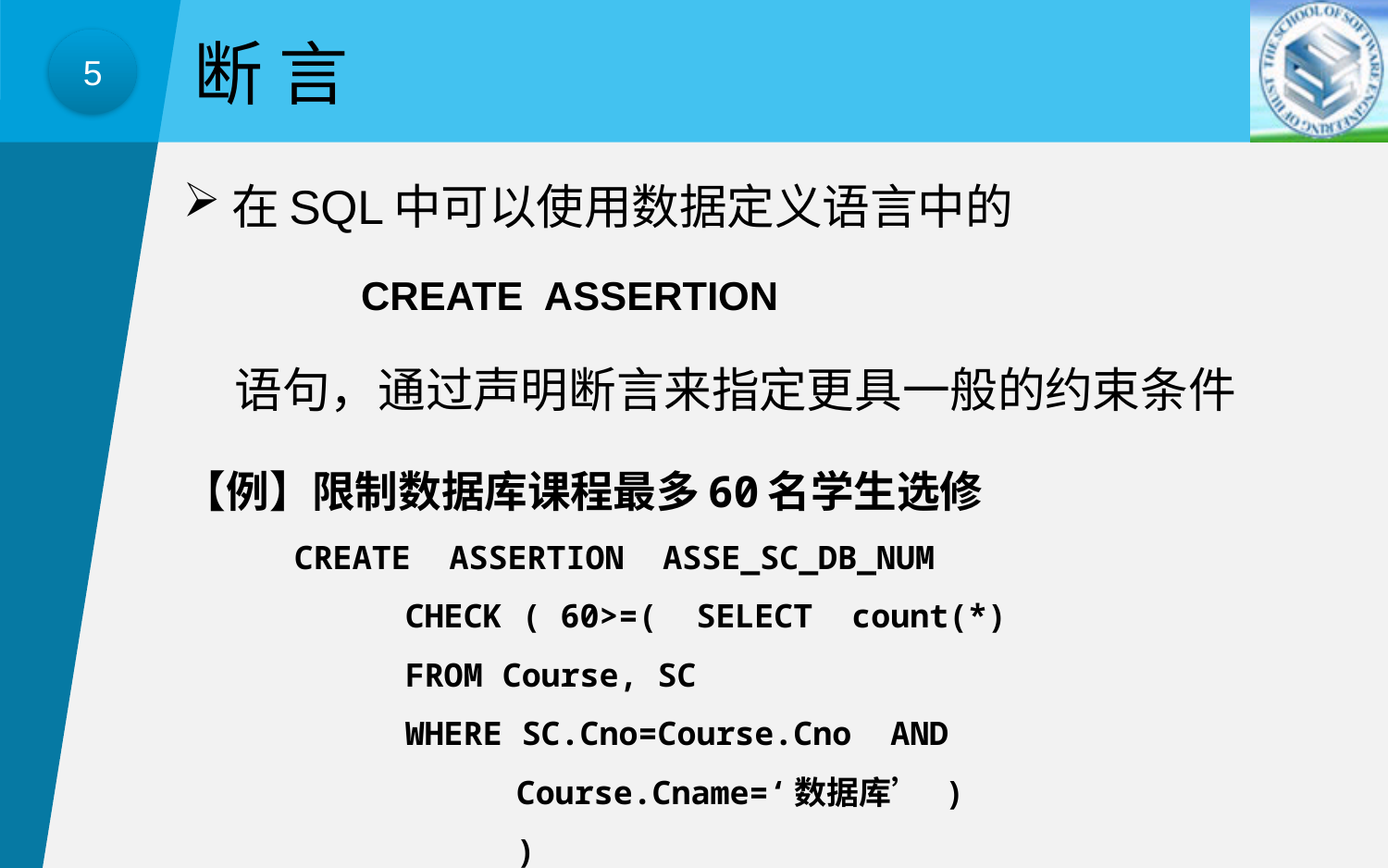

断 言
5
在SQL中可以使用数据定义语言中的
                CREATE  ASSERTION
    语句，通过声明断言来指定更具一般的约束条件
【例】限制数据库课程最多60名学生选修
	CREATE  ASSERTION  ASSE_SC_DB_NUM
		CHECK ( 60>=(  SELECT  count(*)
		FROM Course, SC
		WHERE SC.Cno=Course.Cno  AND
			Course.Cname=‘数据库’  )
			)